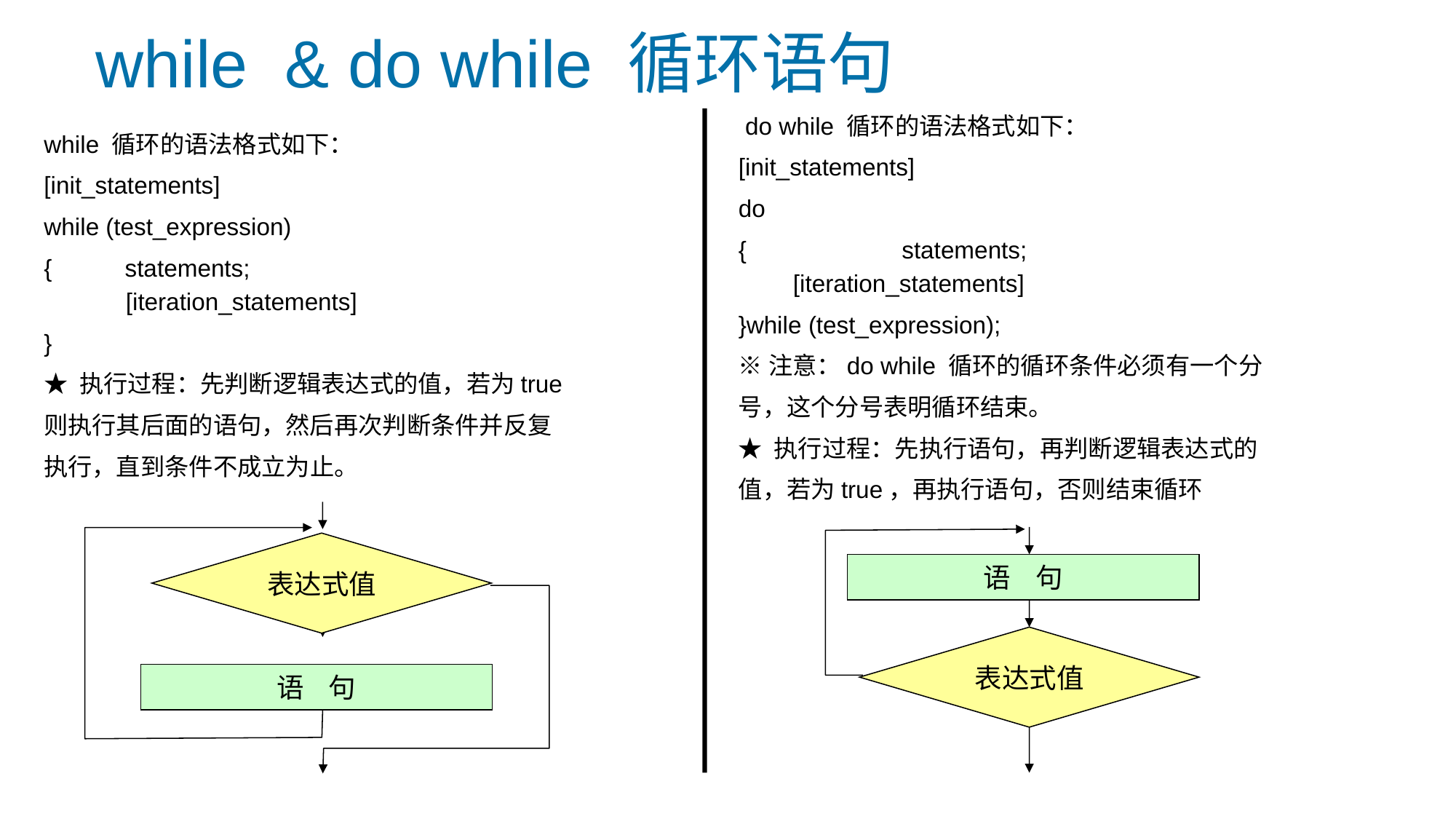

# while  & do while 循环语句

 do while 循环的语法格式如下：
[init_statements]
do
{	　　statements;
	[iteration_statements]
}while (test_expression);
※注意：do while 循环的循环条件必须有一个分
号，这个分号表明循环结束。
★ 执行过程：先执行语句，再判断逻辑表达式的
值，若为true，再执行语句，否则结束循环
while 循环的语法格式如下：
[init_statements]
while (test_expression)
{	        statements;
	[iteration_statements]
}
★ 执行过程：先判断逻辑表达式的值，若为true
则执行其后面的语句，然后再次判断条件并反复
执行，直到条件不成立为止。

语    句

表达式值

表达式值

语    句